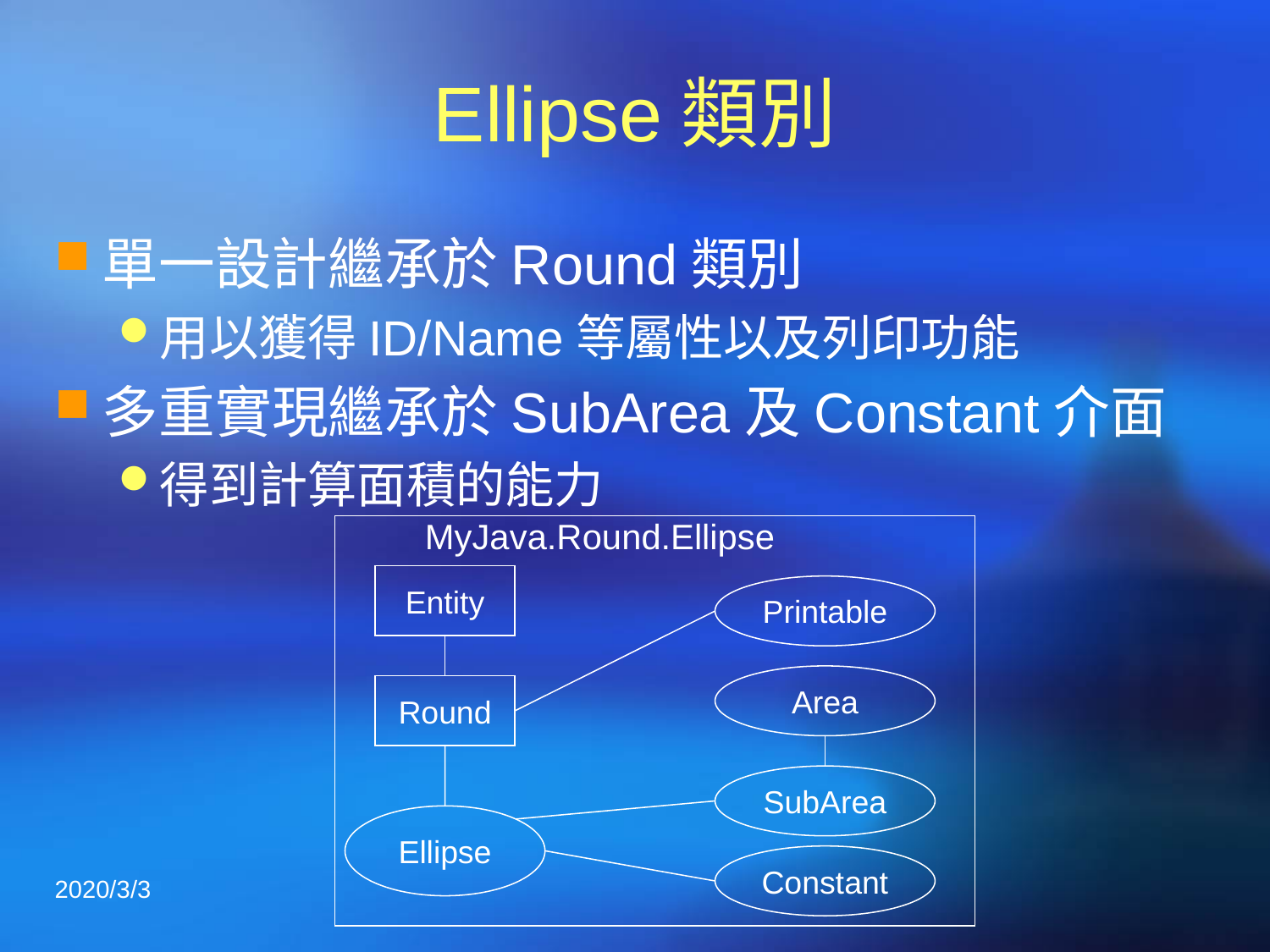

# Ellipse類別
單一設計繼承於Round類別
用以獲得ID/Name等屬性以及列印功能
多重實現繼承於SubArea及Constant介面
得到計算面積的能力

MyJava.Round.Ellipse
Entity
Printable
Area
Round
SubArea
Ellipse
Constant
2020/3/3